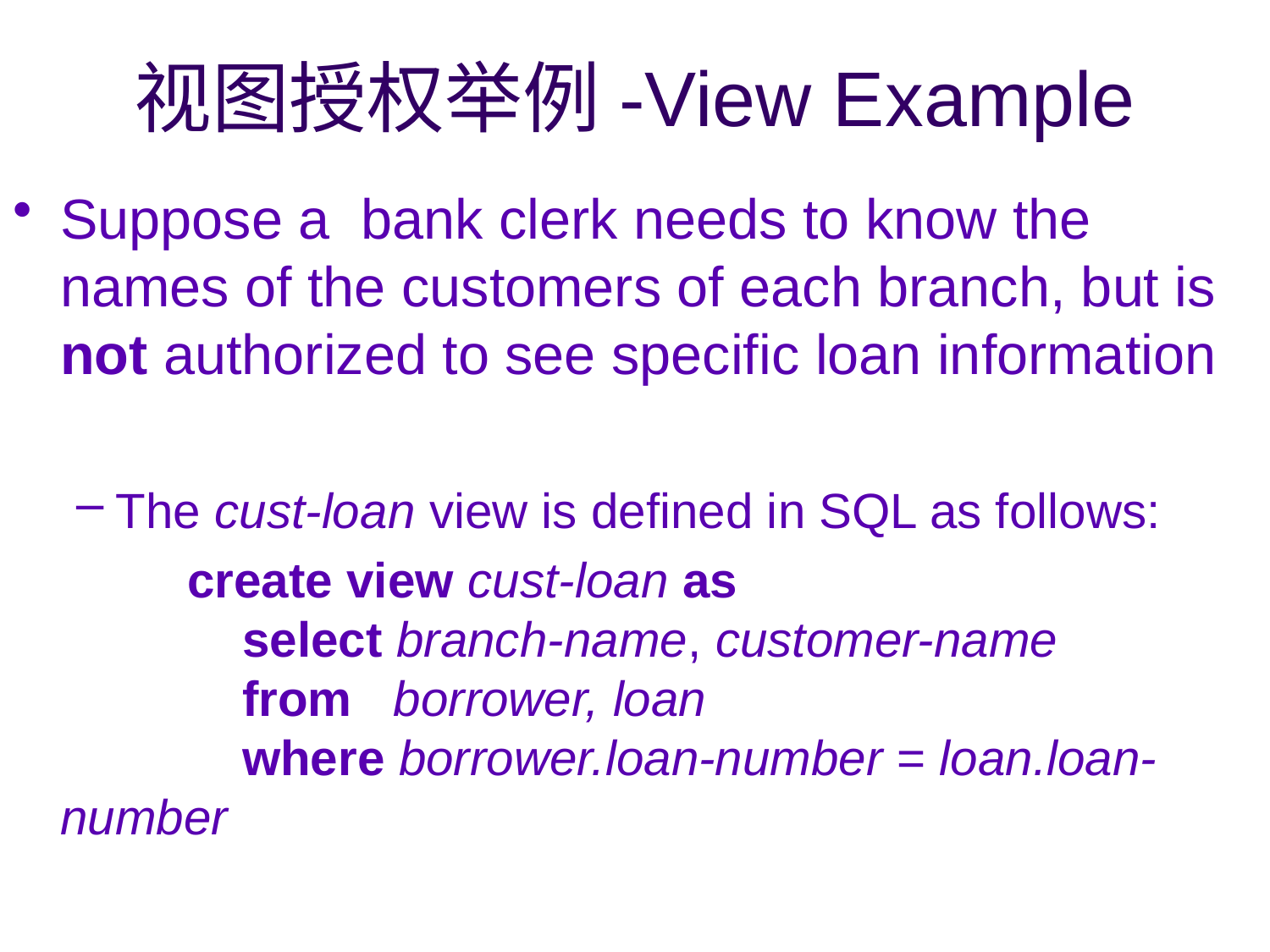

# 视图授权举例-View Example
Suppose a  bank clerk needs to know the names of the customers of each branch, but is not authorized to see specific loan information

The cust-loan view is defined in SQL as follows:
		create view cust-loan as
	    select branch-name, customer-name
	    from   borrower, loan
	    where borrower.loan-number = loan.loan-number